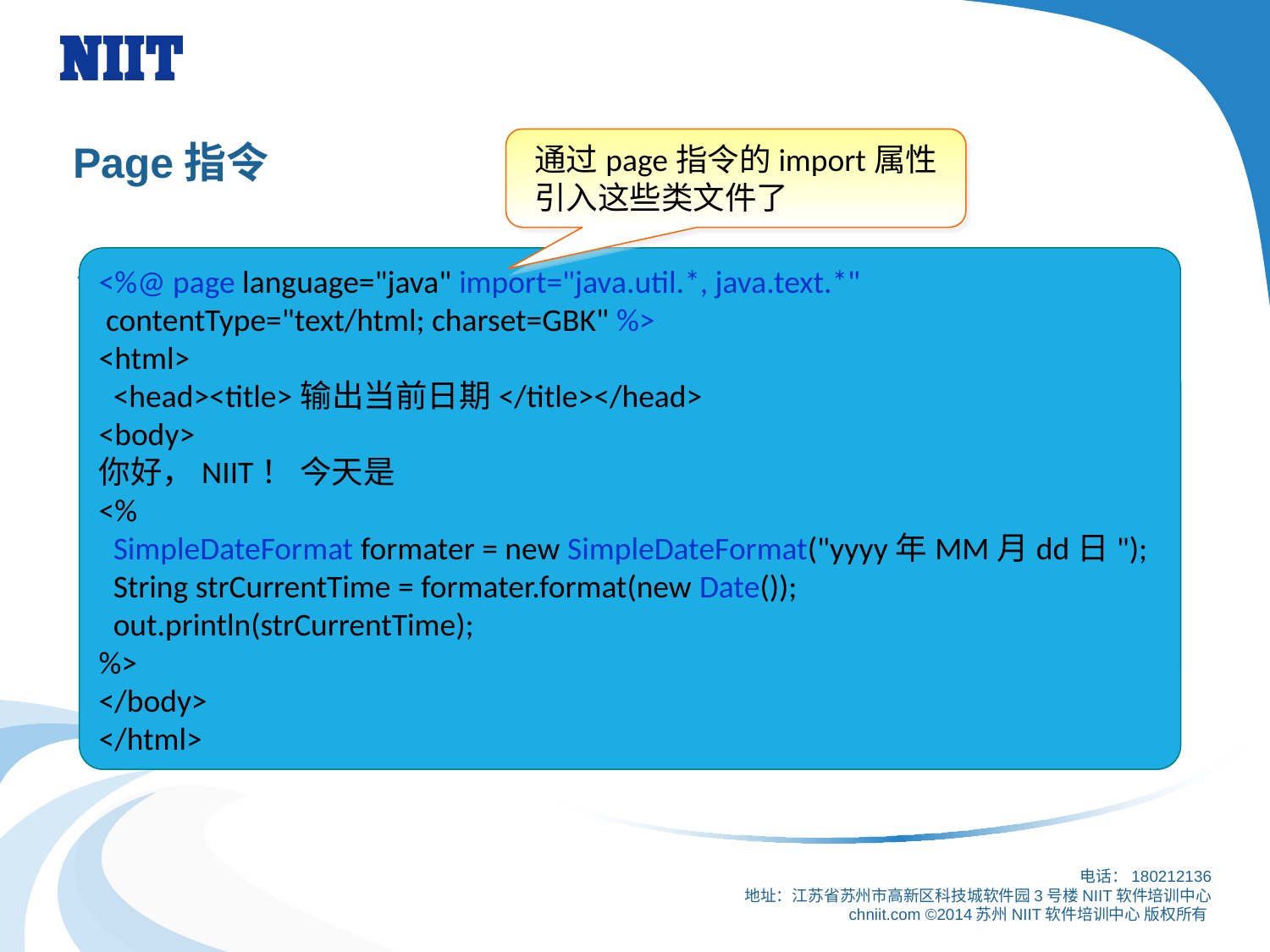

# Page指令
通过page指令的import属性引入这些类文件了
在JSP文件中，同样可以使用import关键字引入Java类文件，一旦引入，整个JSP文件都可用此时，需要使用到page指令
<%@ page language="java" import="java.util.*, java.text.*"
 contentType="text/html; charset=GBK" %>
<html>
  <head><title>输出当前日期</title></head>
<body>
你好，NIIT！ 今天是
<%
  SimpleDateFormat formater = new SimpleDateFormat("yyyy年MM月dd日");
  String strCurrentTime = formater.format(new Date());
  out.println(strCurrentTime);
%>
</body>
</html>